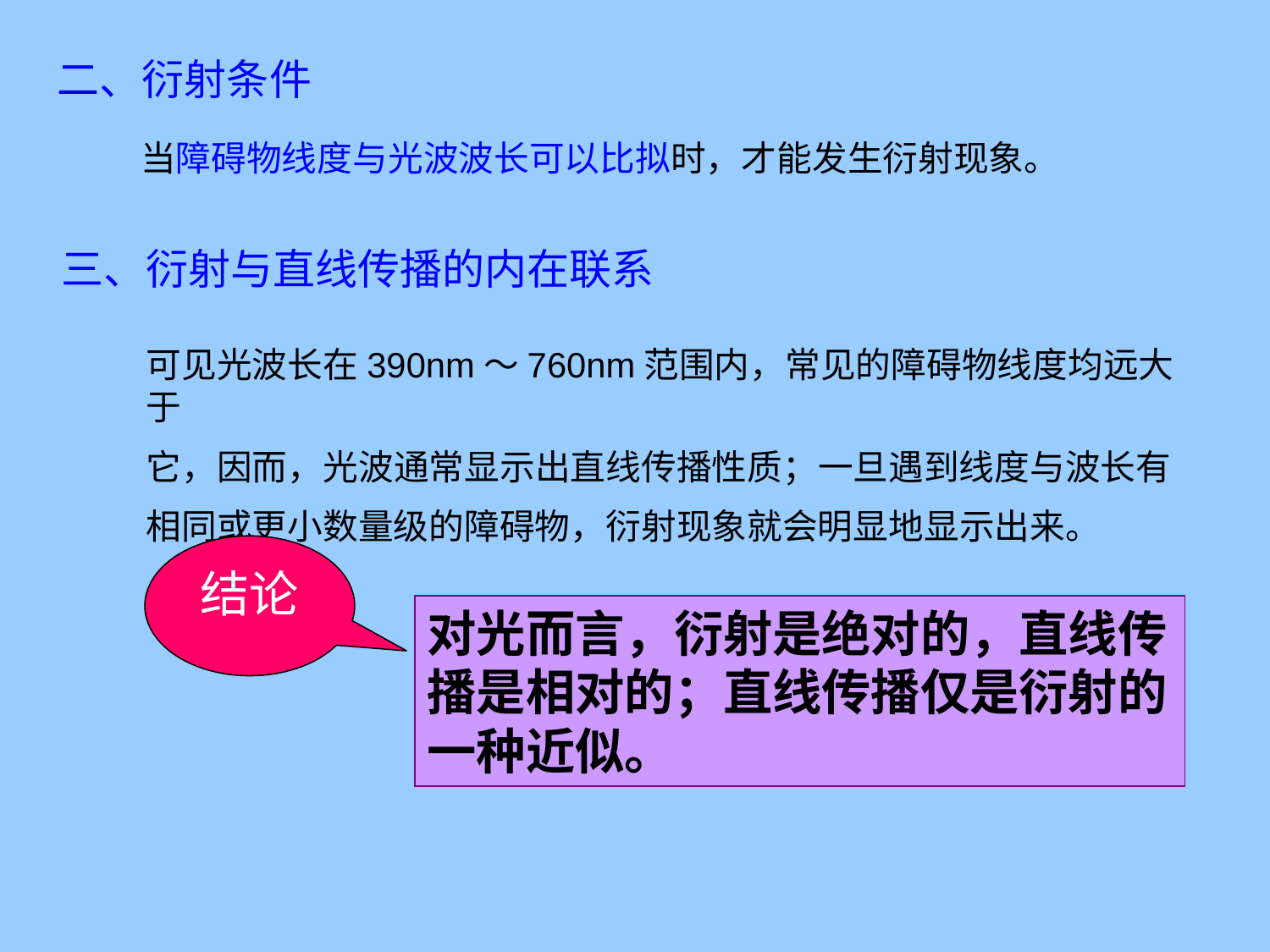

二、衍射条件
当障碍物线度与光波波长可以比拟时，才能发生衍射现象。
三、衍射与直线传播的内在联系
可见光波长在390nm～760nm范围内，常见的障碍物线度均远大于
它，因而，光波通常显示出直线传播性质；一旦遇到线度与波长有
相同或更小数量级的障碍物，衍射现象就会明显地显示出来。
结论
对光而言，衍射是绝对的，直线传播是相对的；直线传播仅是衍射的一种近似。